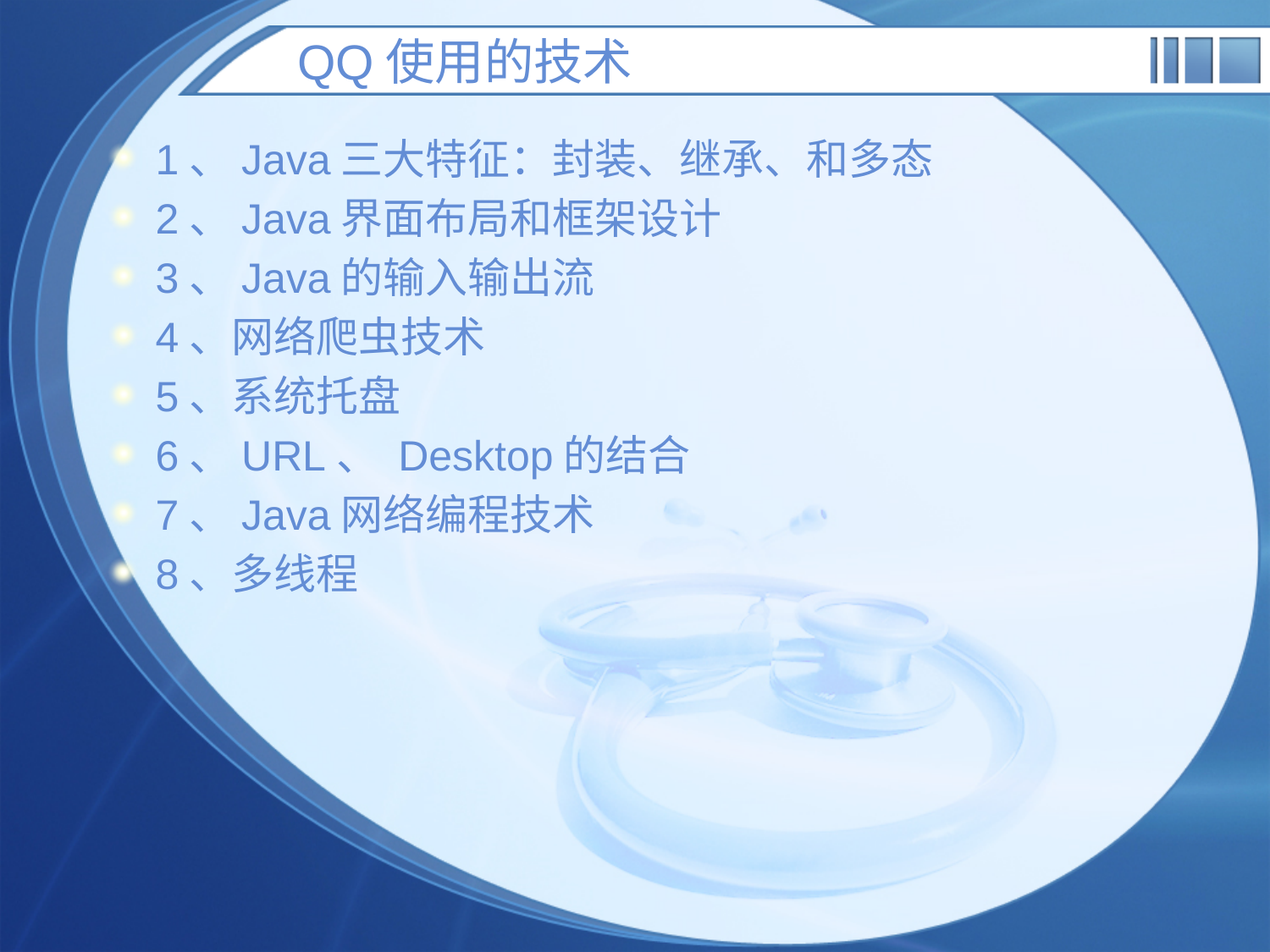

# QQ使用的技术
1、Java三大特征：封装、继承、和多态
2、Java界面布局和框架设计
3、Java的输入输出流
4、网络爬虫技术
5、系统托盘
6、URL、 Desktop的结合
7、Java网络编程技术
8、多线程